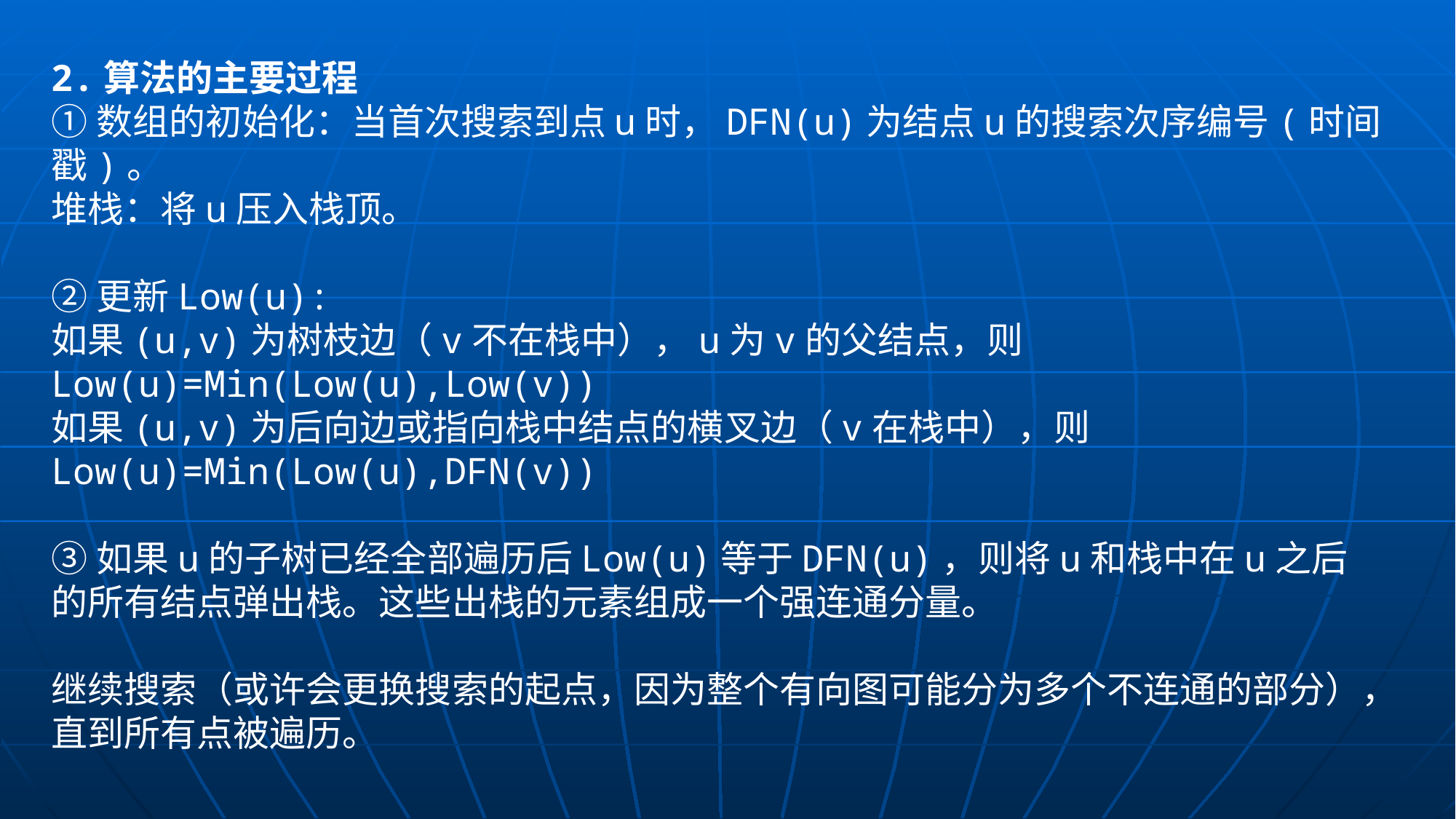

2.算法的主要过程
①数组的初始化：当首次搜索到点u时，DFN(u)为结点u的搜索次序编号(时间戳)。
堆栈：将u压入栈顶。

②更新Low(u):
如果(u,v)为树枝边（v不在栈中），u为v的父结点，则Low(u)=Min(Low(u),Low(v))
如果(u,v)为后向边或指向栈中结点的横叉边（v在栈中），则Low(u)=Min(Low(u),DFN(v))

③如果u的子树已经全部遍历后Low(u)等于DFN(u)，则将u和栈中在u之后的所有结点弹出栈。这些出栈的元素组成一个强连通分量。

继续搜索（或许会更换搜索的起点，因为整个有向图可能分为多个不连通的部分），直到所有点被遍历。